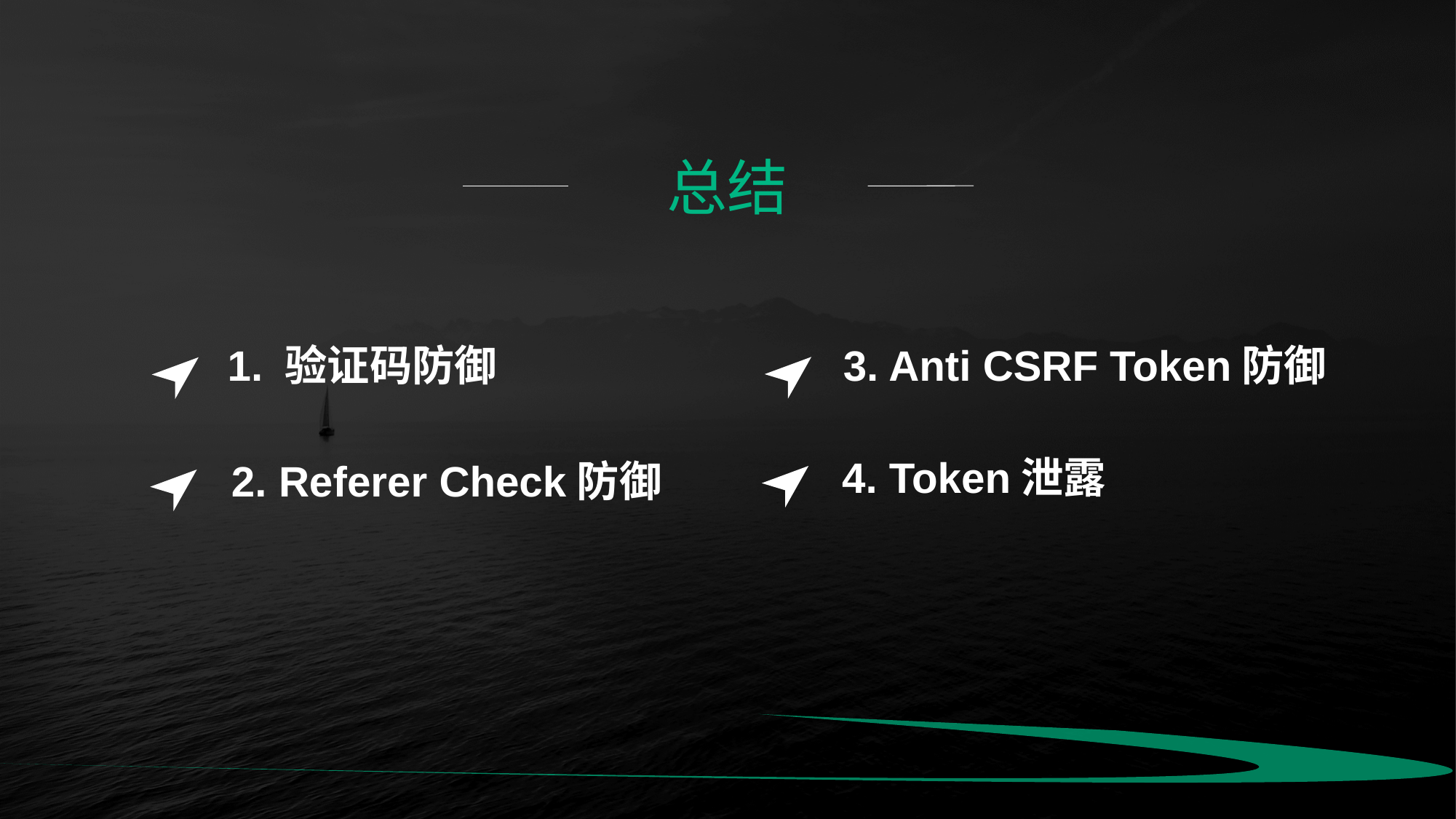

总结
3. Anti CSRF Token防御

4. Token泄露

1. 验证码防御

2. Referer Check防御